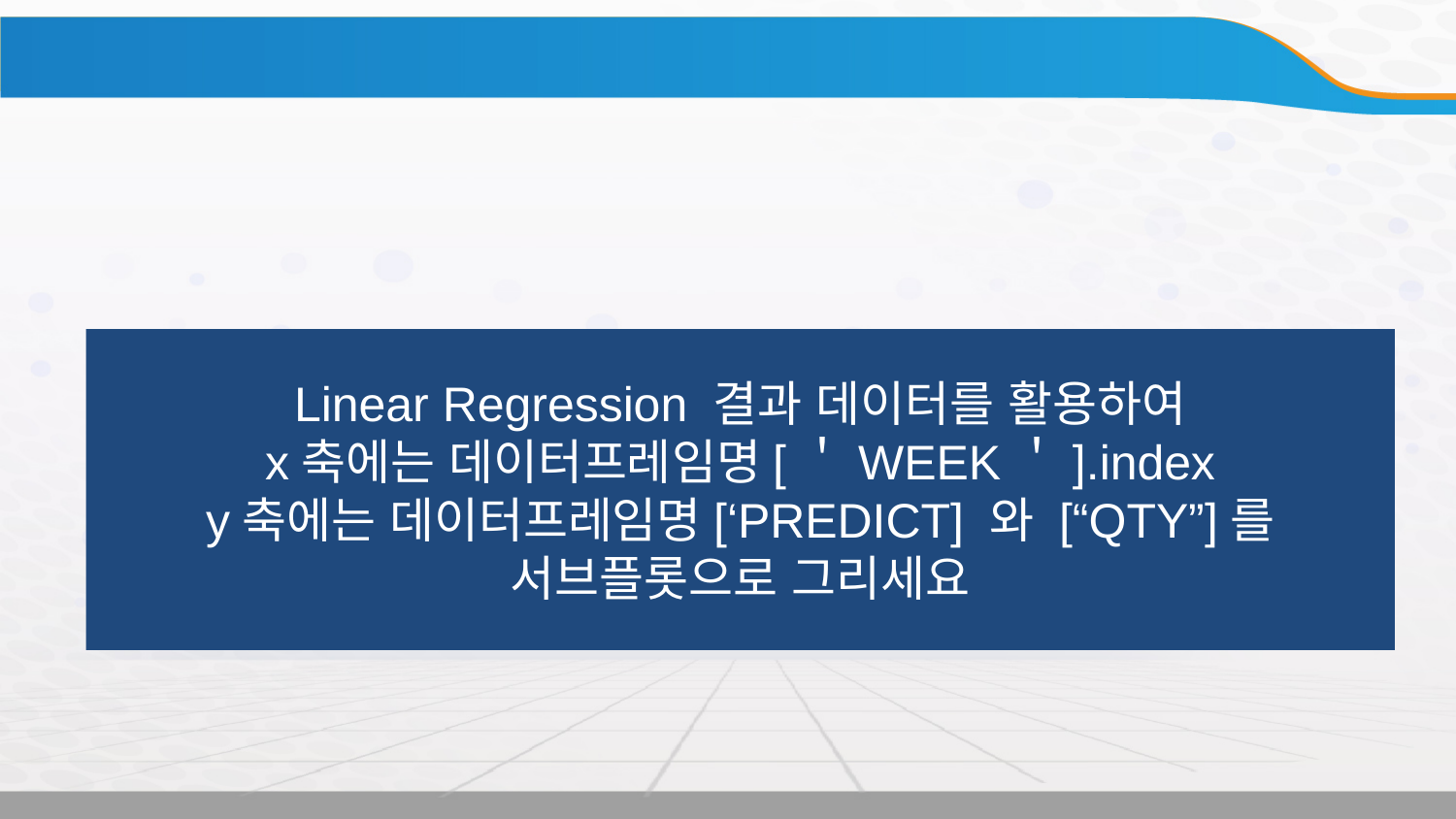

Linear Regression 결과 데이터를 활용하여
x축에는 데이터프레임명[＇WEEK＇].index
y축에는 데이터프레임명[‘PREDICT] 와 [“QTY”]를
서브플롯으로 그리세요